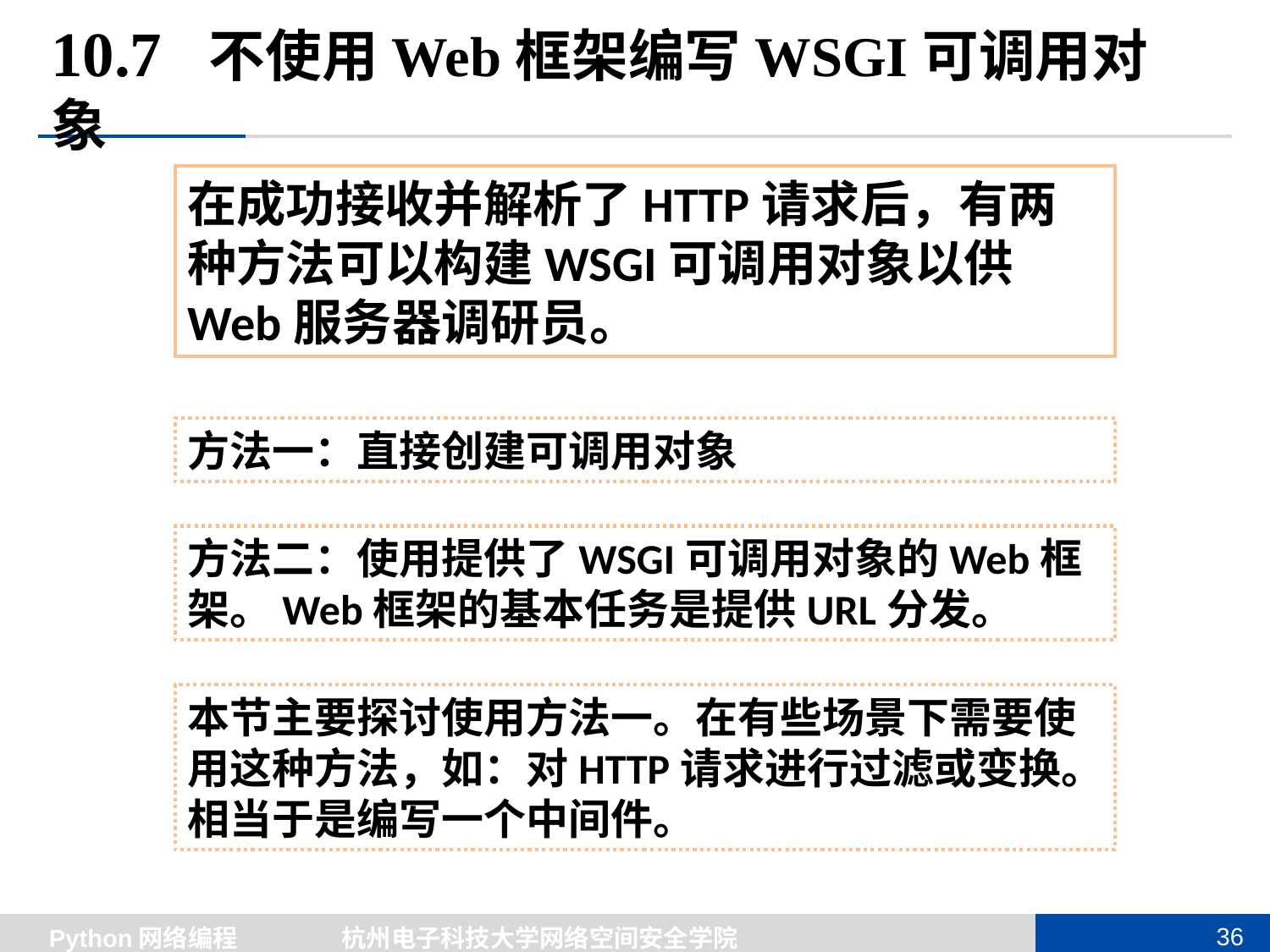

# 10.7  不使用Web框架编写WSGI可调用对象
在成功接收并解析了HTTP请求后，有两种方法可以构建WSGI可调用对象以供Web服务器调研员。
方法一：直接创建可调用对象
方法二：使用提供了WSGI可调用对象的Web框架。Web框架的基本任务是提供URL分发。
本节主要探讨使用方法一。在有些场景下需要使用这种方法，如：对HTTP请求进行过滤或变换。相当于是编写一个中间件。